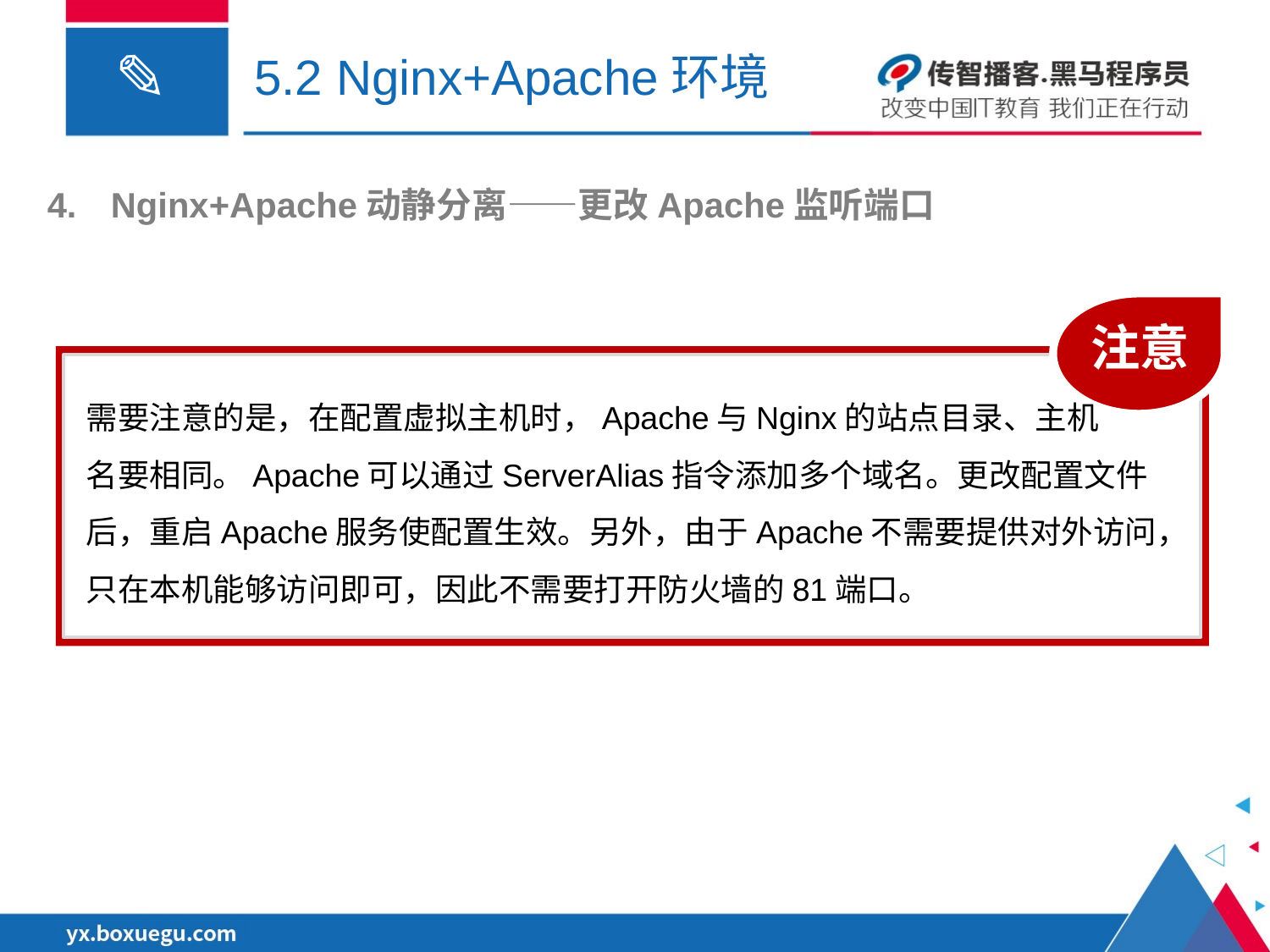

# 5.2 Nginx+Apache环境
Nginx+Apache动静分离——更改Apache监听端口

注意

需要注意的是，在配置虚拟主机时，Apache与Nginx的站点目录、主机
名要相同。Apache可以通过ServerAlias指令添加多个域名。更改配置文件后，重启Apache服务使配置生效。另外，由于Apache不需要提供对外访问，只在本机能够访问即可，因此不需要打开防火墙的81端口。